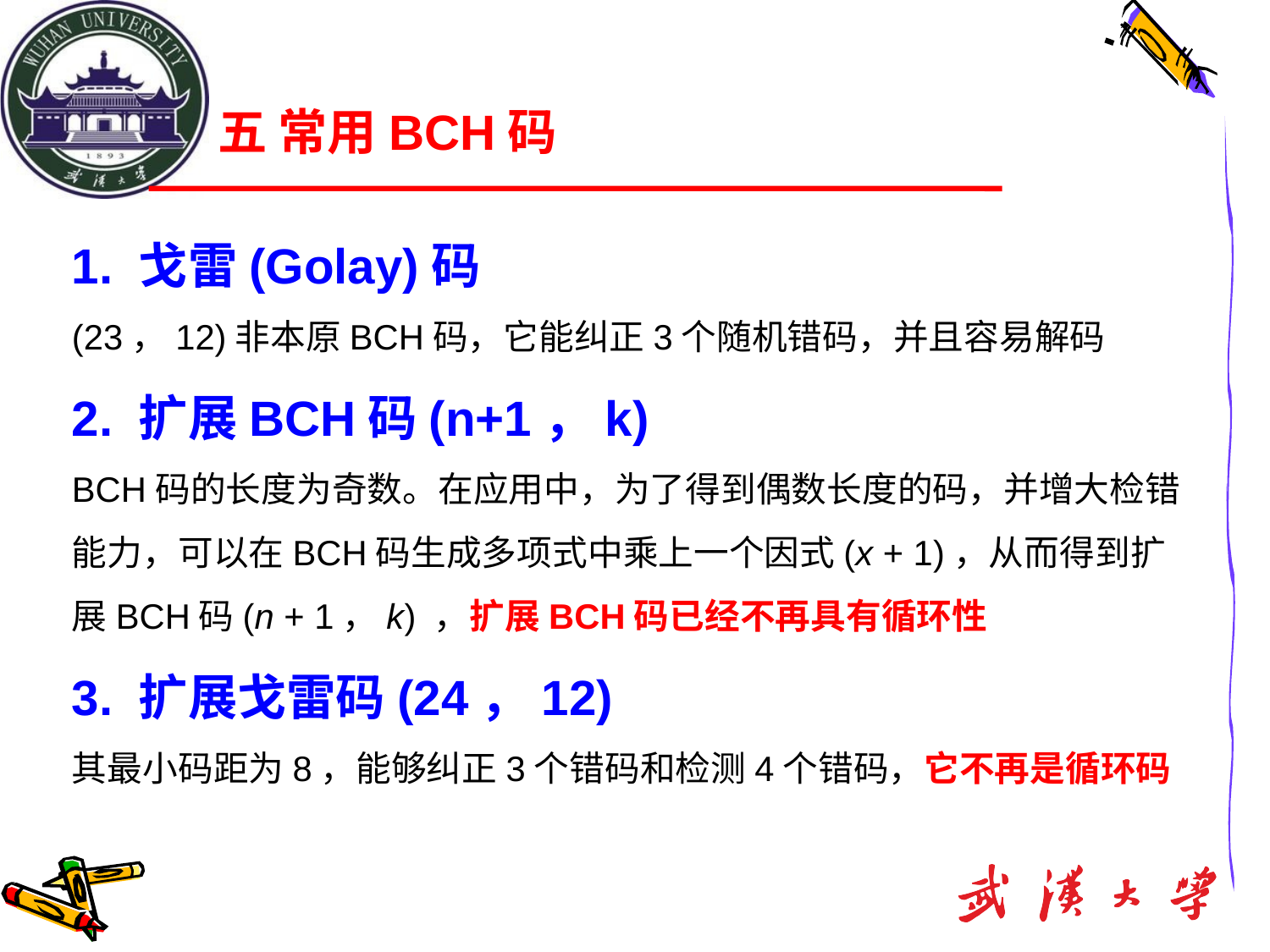

# 五 常用BCH码
1. 戈雷(Golay)码
(23，12)非本原BCH码，它能纠正3个随机错码，并且容易解码
2. 扩展BCH码(n+1，k)
BCH码的长度为奇数。在应用中，为了得到偶数长度的码，并增大检错能力，可以在BCH码生成多项式中乘上一个因式(x + 1)，从而得到扩展BCH码(n + 1，k) ，扩展BCH码已经不再具有循环性
3. 扩展戈雷码(24，12)
其最小码距为8，能够纠正3个错码和检测4个错码，它不再是循环码